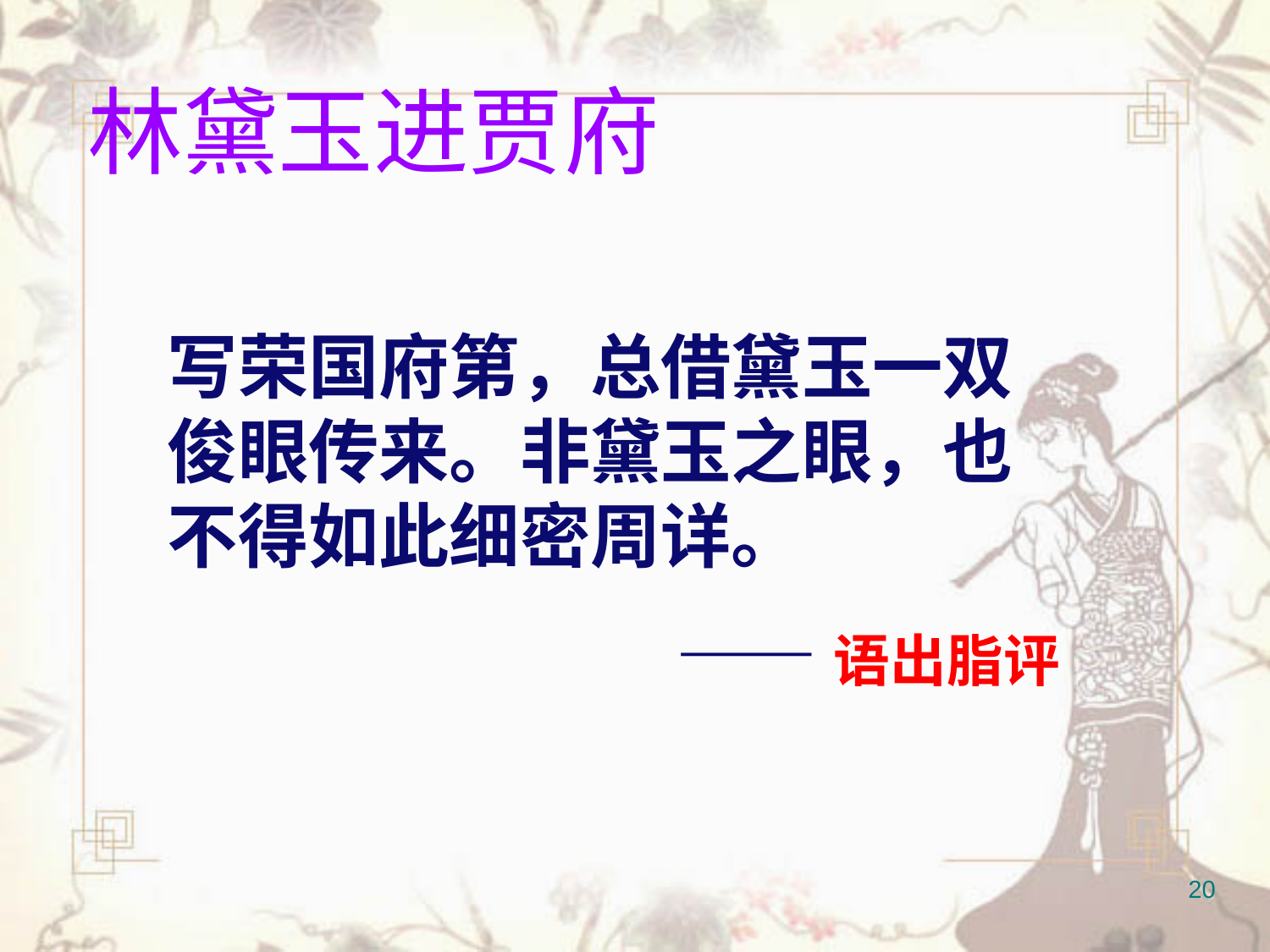

林黛玉进贾府
写荣国府第，总借黛玉一双俊眼传来。非黛玉之眼，也不得如此细密周详。
——语出脂评
20